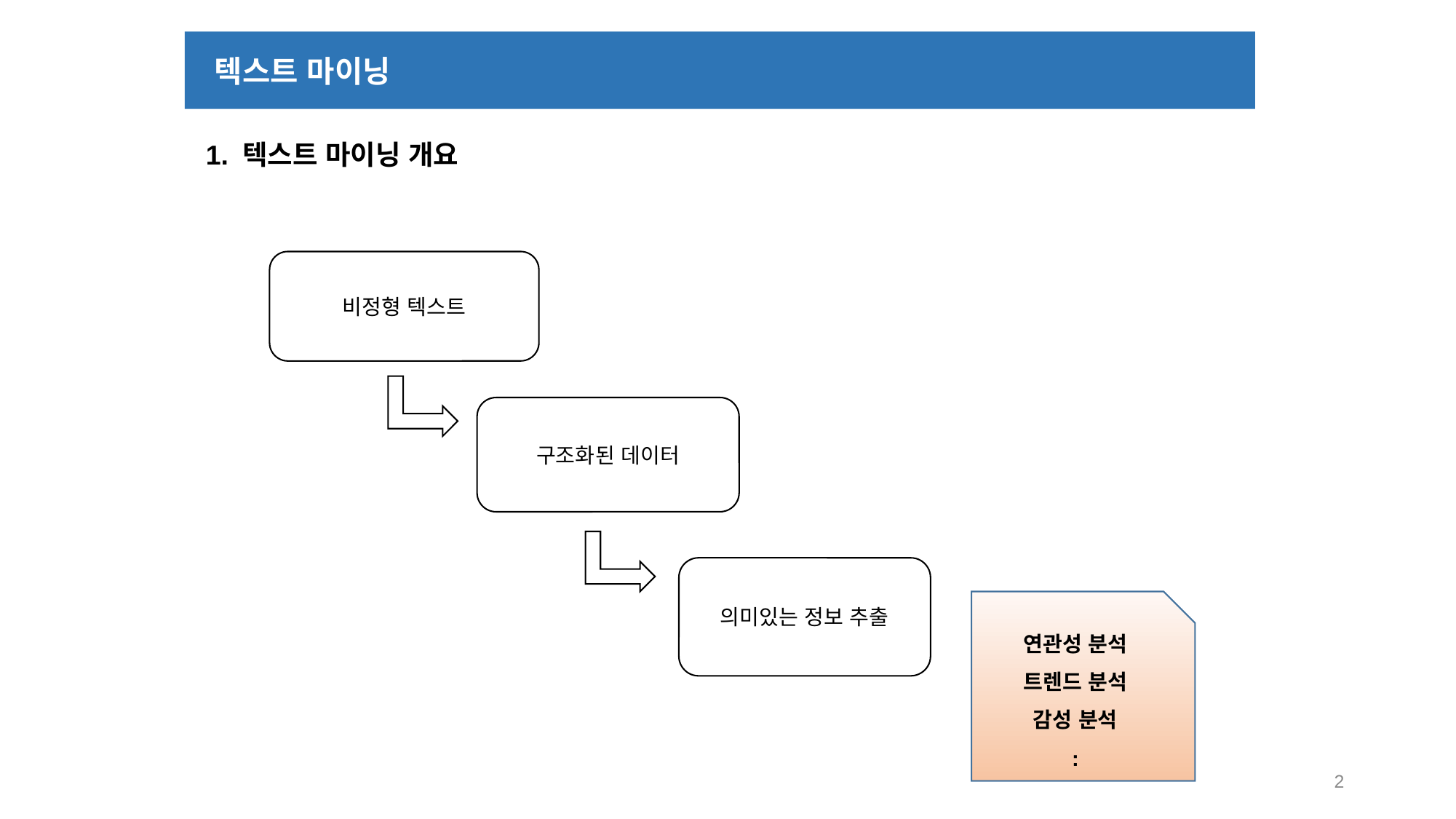

텍스트 마이닝

1. 텍스트 마이닝 개요

비정형 텍스트

구조화된 데이터

의미있는 정보 추출
연관성 분석
트렌드 분석
감성 분석
:
2